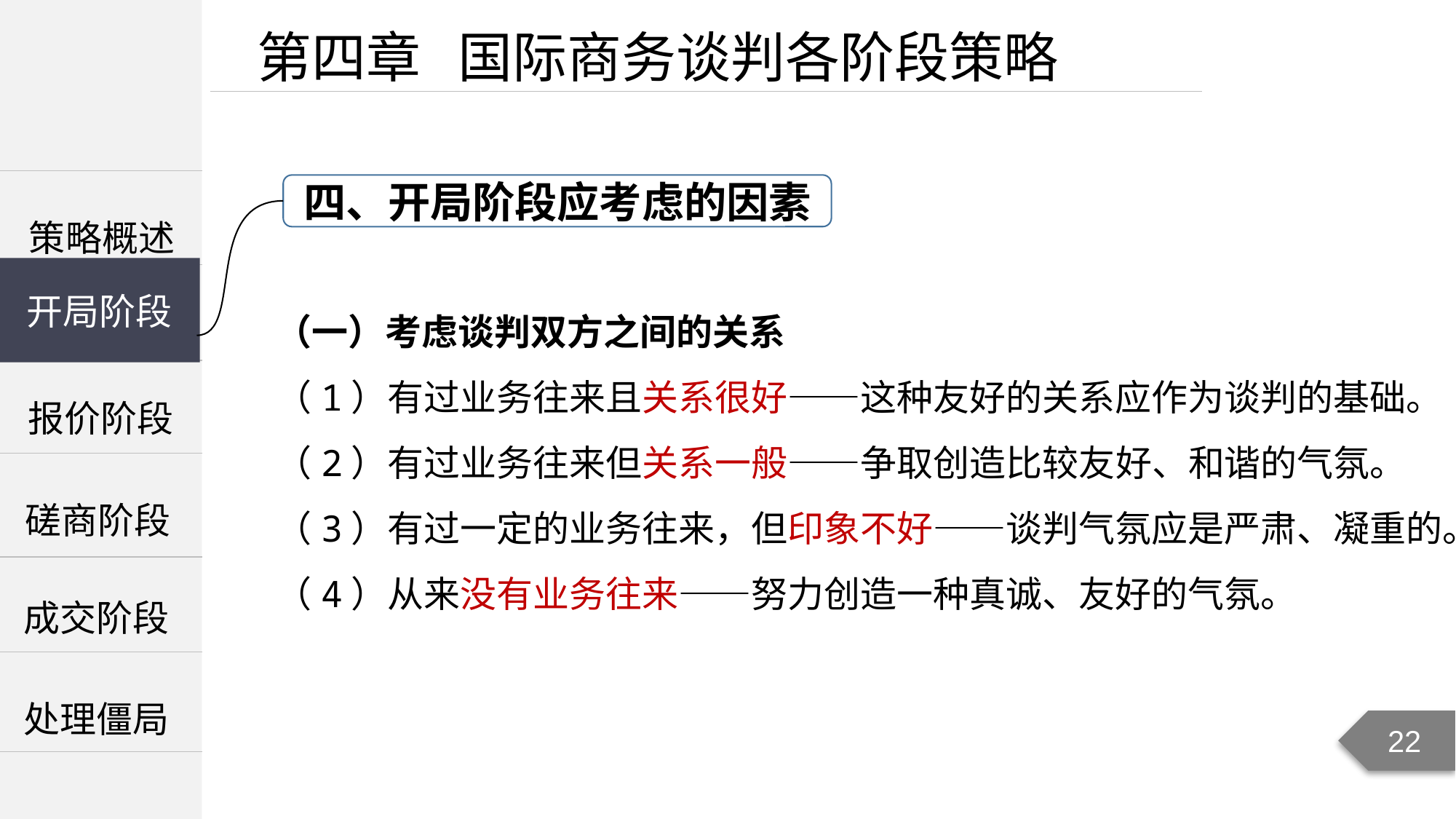

第四章   国际商务谈判各阶段策略
|  |
| --- |
|  |
|  |
四、开局阶段应考虑的因素
策略概述
开局阶段
（一）考虑谈判双方之间的关系
（1）有过业务往来且关系很好——这种友好的关系应作为谈判的基础。
（2）有过业务往来但关系一般——争取创造比较友好、和谐的气氛。
（3）有过一定的业务往来，但印象不好——谈判气氛应是严肃、凝重的。
（4）从来没有业务往来——努力创造一种真诚、友好的气氛。
开局阶段
报价阶段

磋商阶段

成交阶段

处理僵局
22